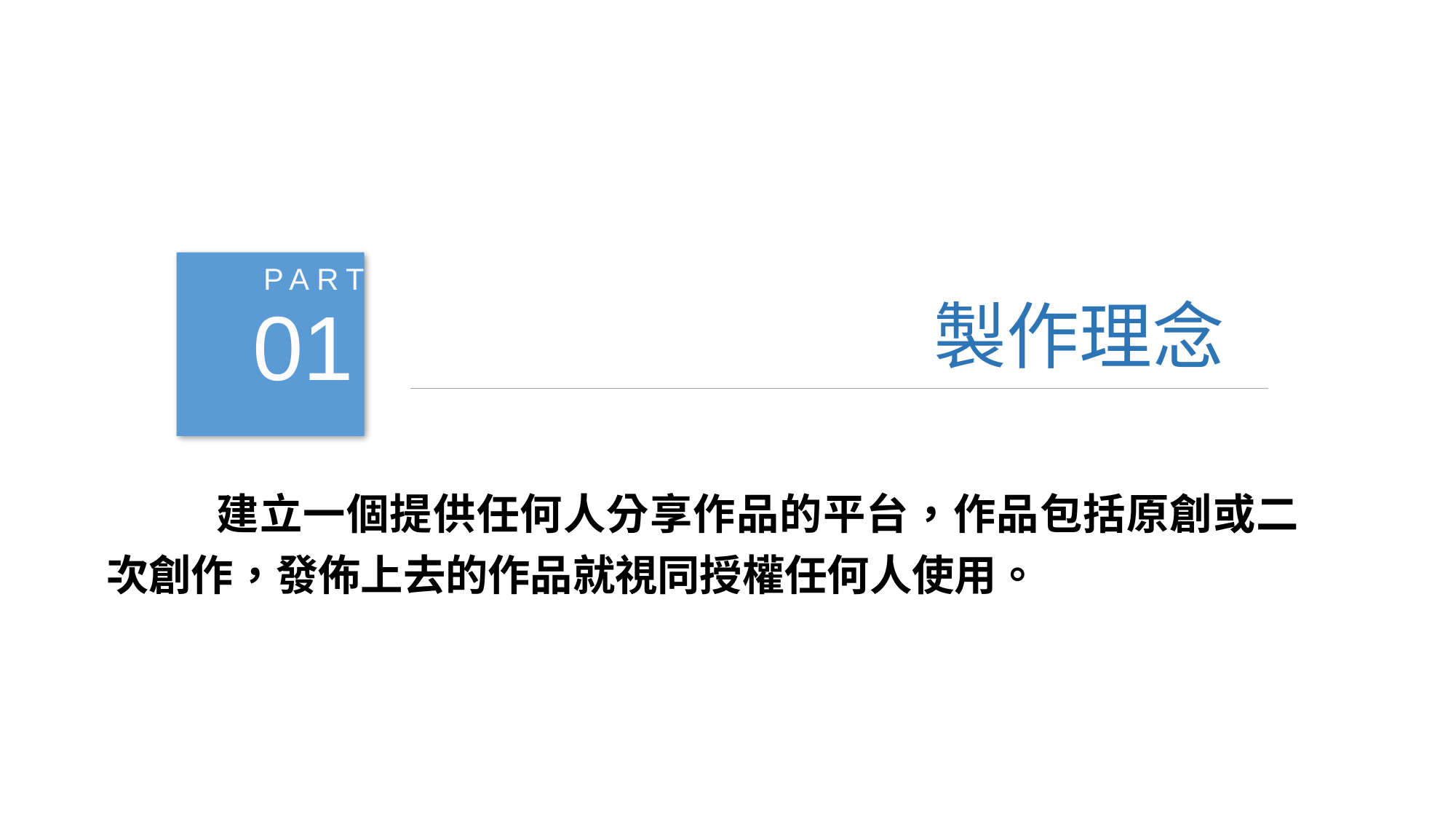

01
PART
製作理念
	建立一個提供任何人分享作品的平台，作品包括原創或二次創作，發佈上去的作品就視同授權任何人使用。